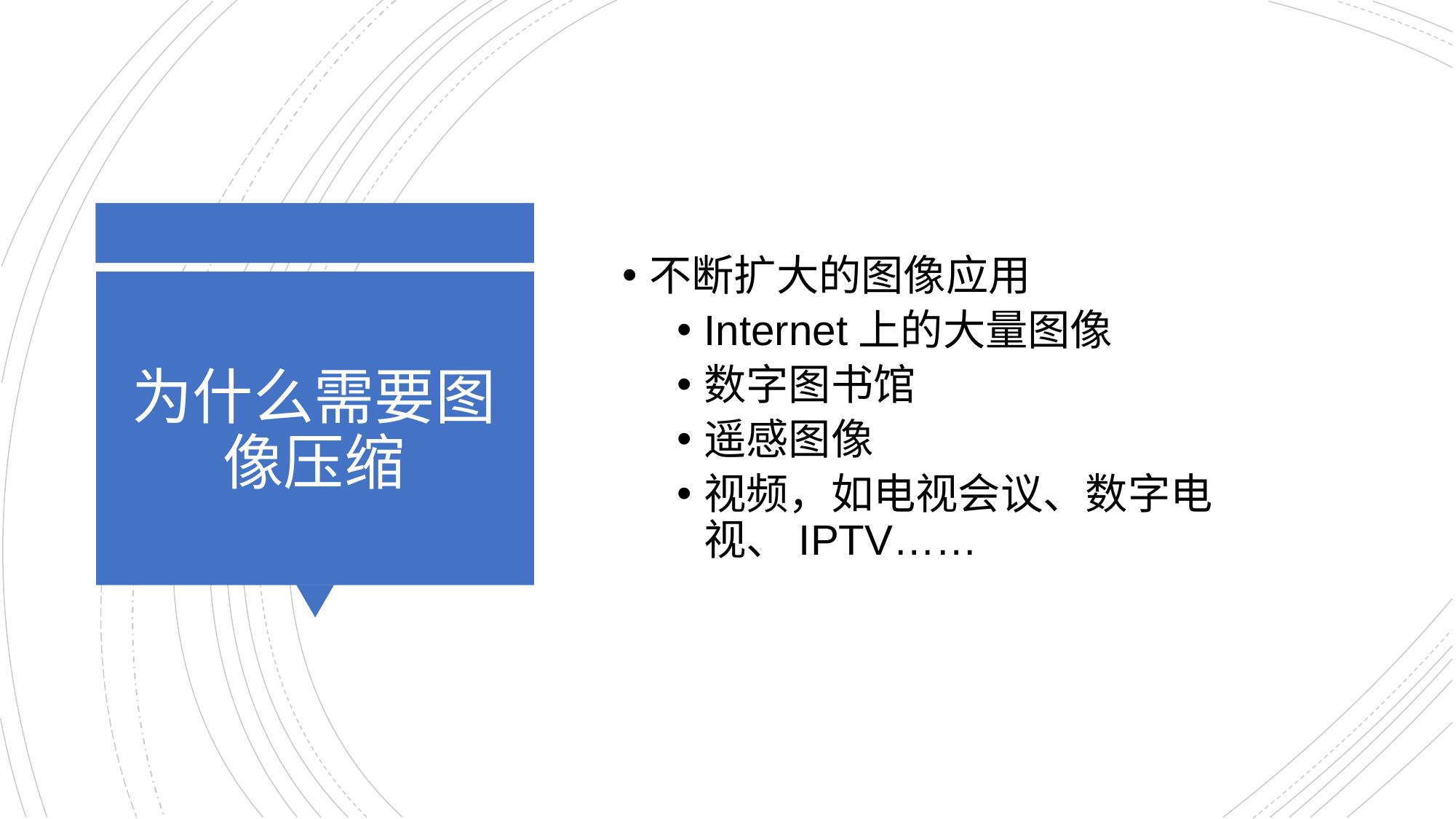

不断扩大的图像应用
Internet上的大量图像
数字图书馆
遥感图像
视频，如电视会议、数字电视、IPTV……

# 为什么需要图像压缩